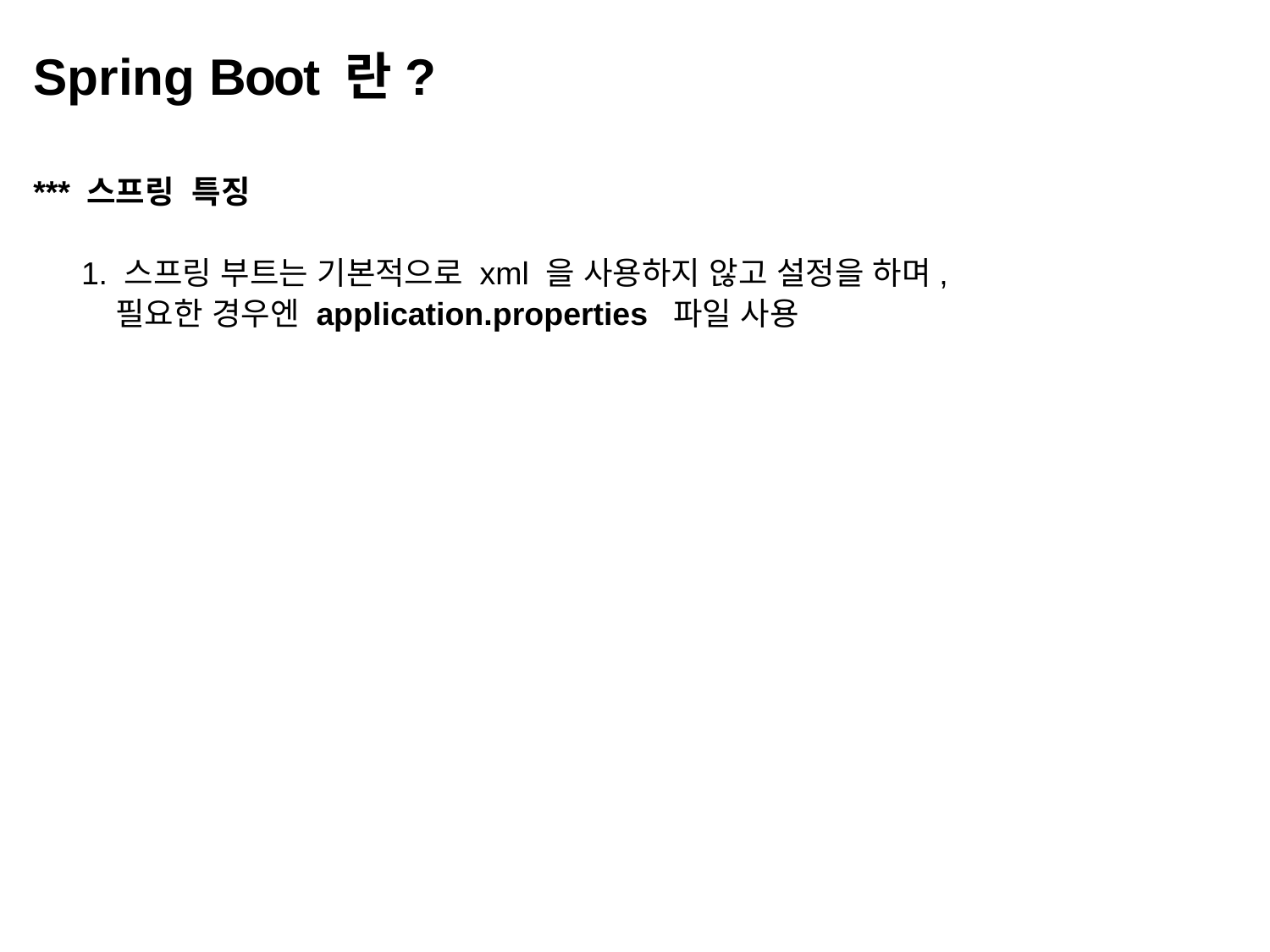

# Spring Boot 란?
*** 스프링  특징
1. 스프링 부트는 기본적으로 xml 을 사용하지 않고 설정을 하며,
   필요한 경우엔 application.properties  파일 사용